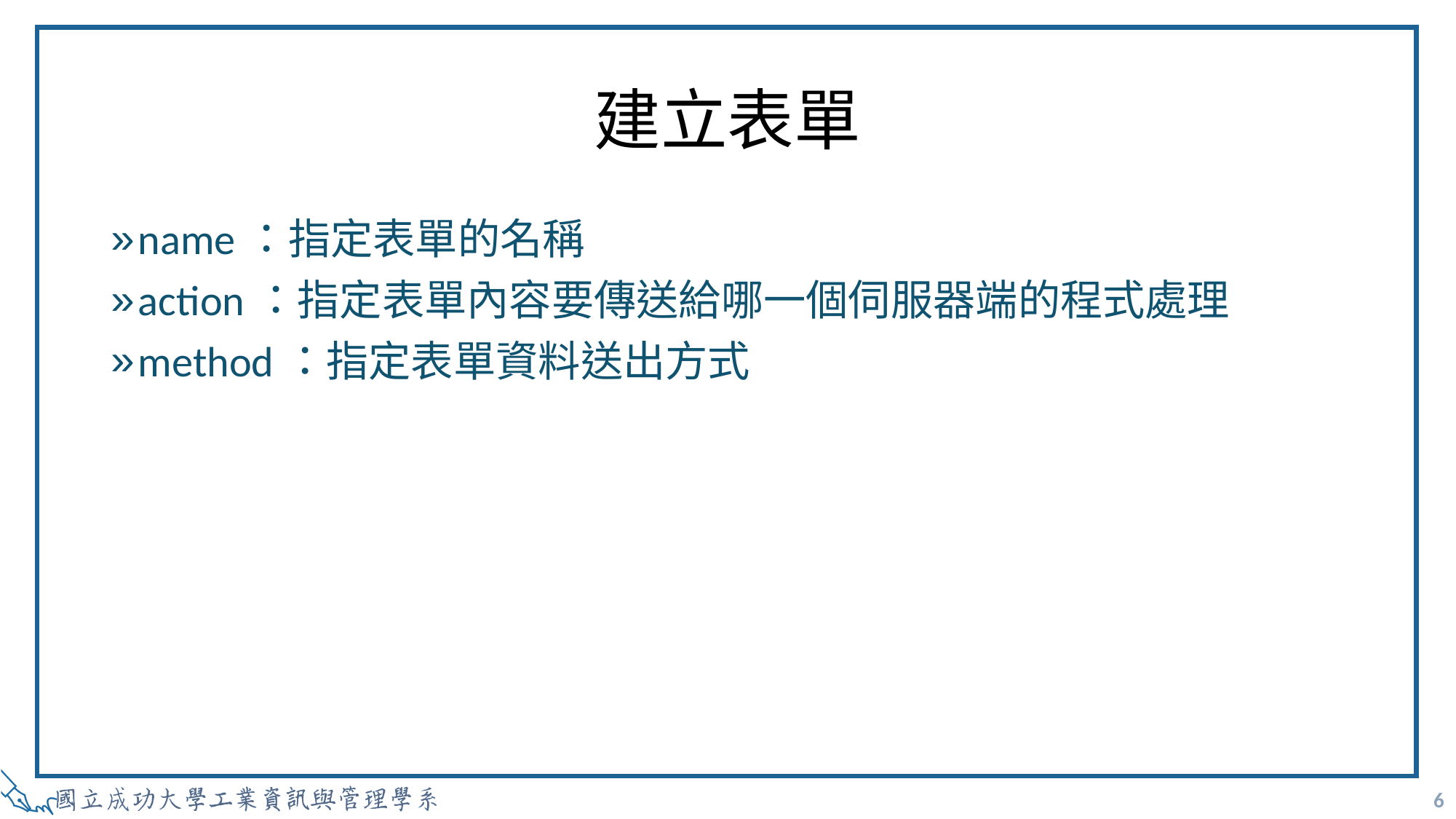

# 建立表單
name：指定表單的名稱
action：指定表單內容要傳送給哪一個伺服器端的程式處理
method：指定表單資料送出方式
6